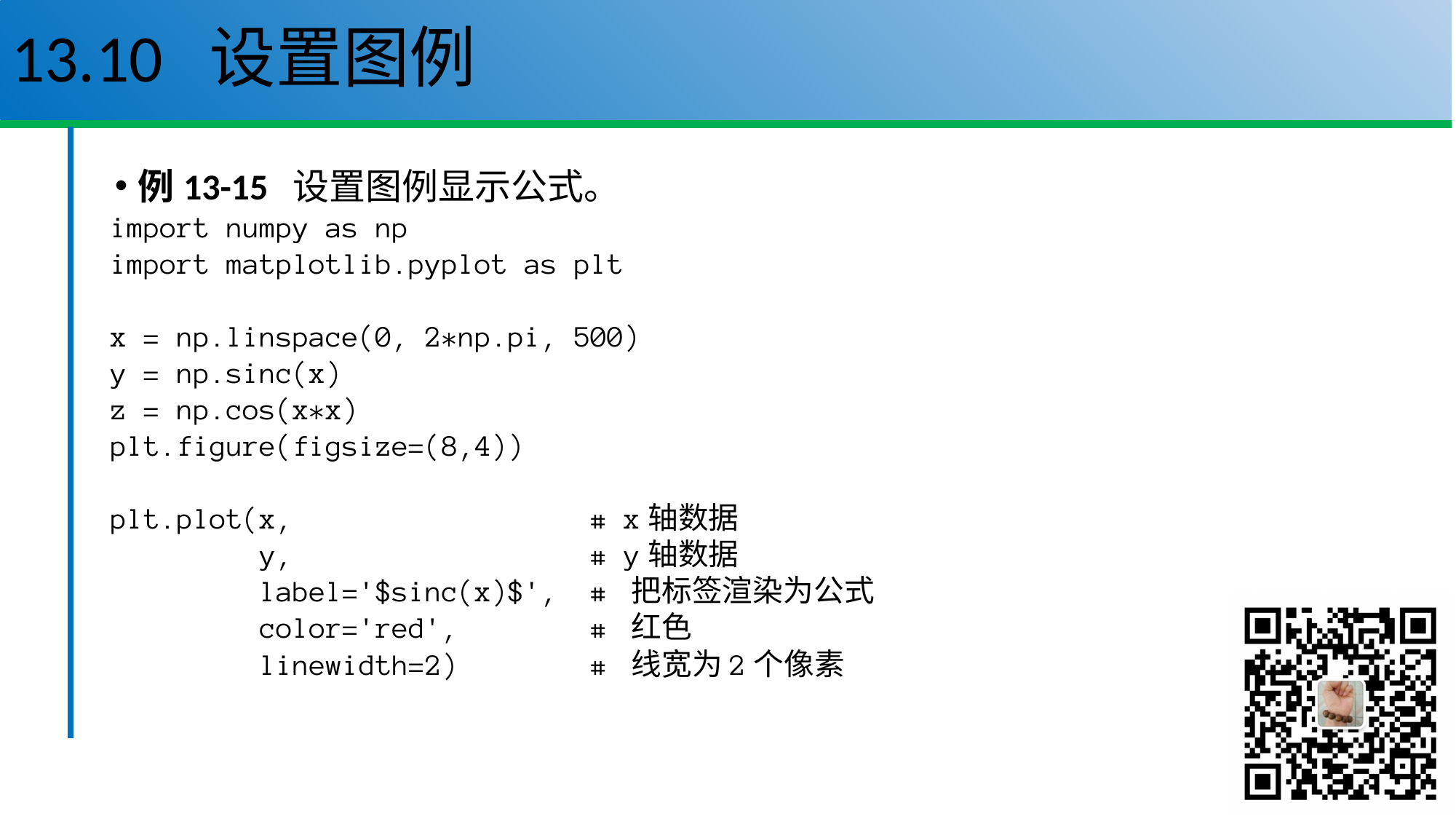

# 13.10  设置图例
例13-15  设置图例显示公式。
import numpy as np
import matplotlib.pyplot as plt

x = np.linspace(0, 2*np.pi, 500)
y = np.sinc(x)
z = np.cos(x*x)
plt.figure(figsize=(8,4))

plt.plot(x,                  # x轴数据
         y,                  # y轴数据
         label='$sinc(x)$',  # 把标签渲染为公式
         color='red',        # 红色
         linewidth=2)        # 线宽为2个像素
39